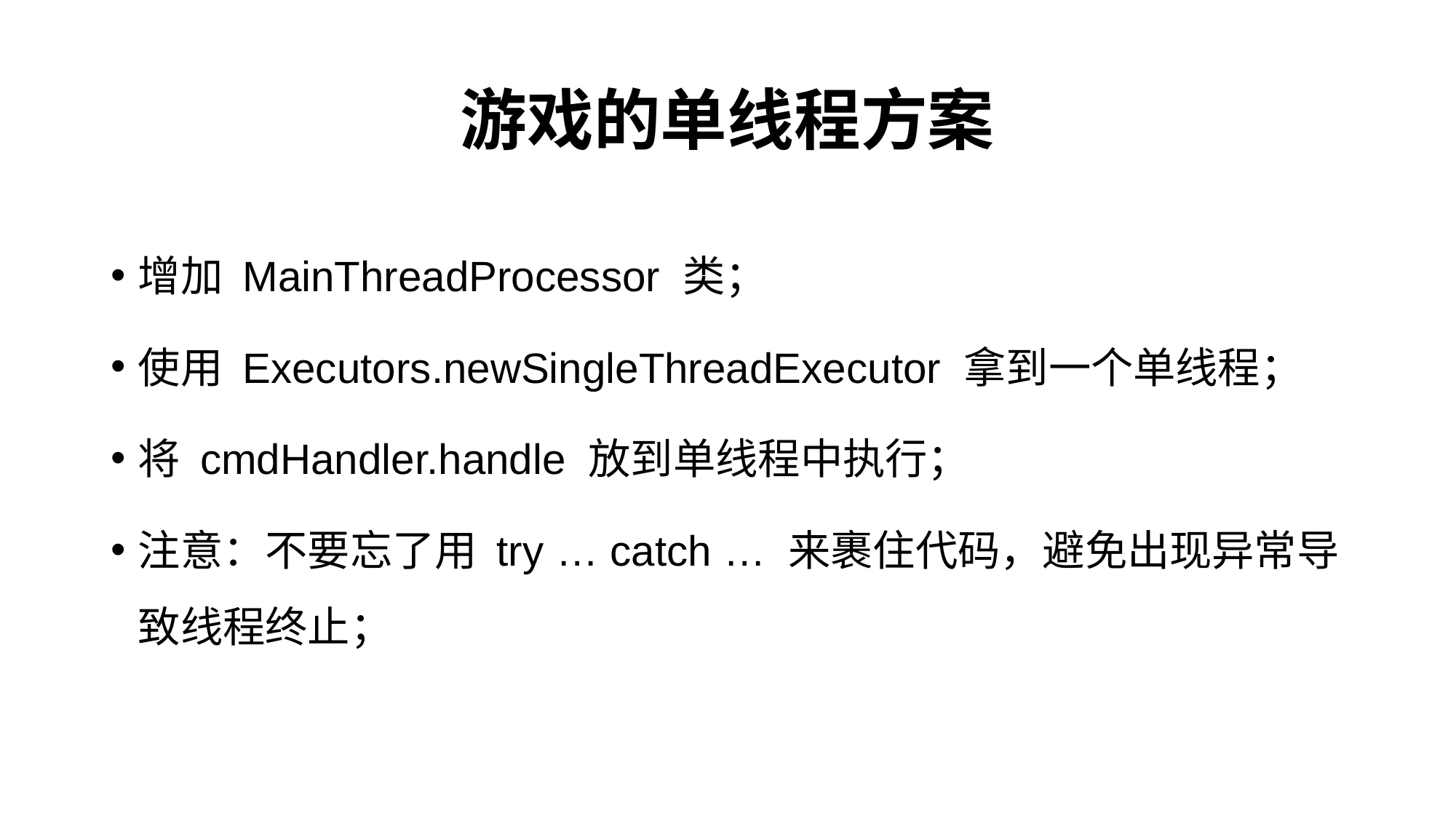

# 游戏的单线程方案
增加 MainThreadProcessor 类；
使用 Executors.newSingleThreadExecutor 拿到一个单线程；
将 cmdHandler.handle 放到单线程中执行；
注意：不要忘了用 try … catch … 来裹住代码，避免出现异常导致线程终止；